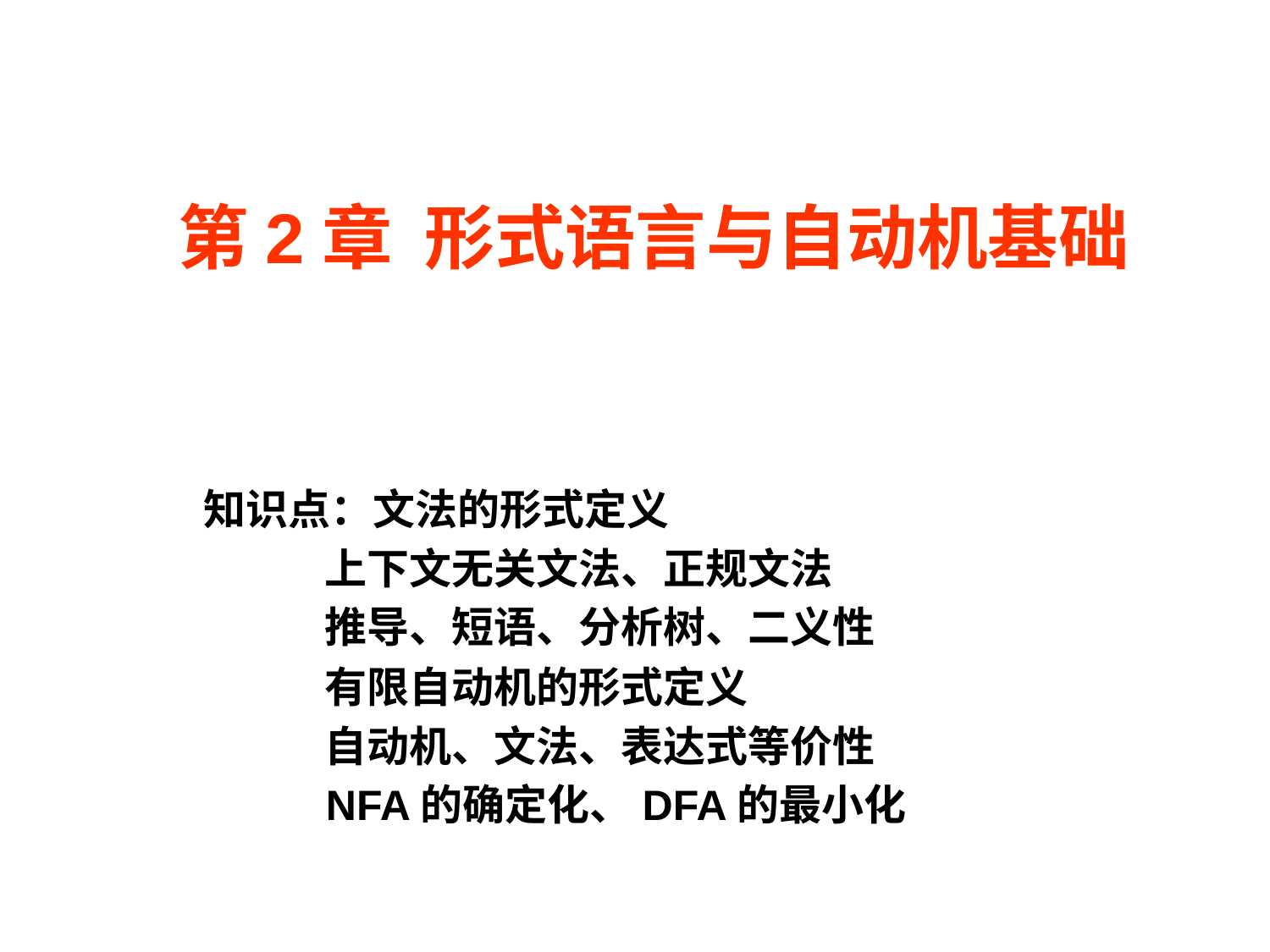

# 第2章  形式语言与自动机基础
知识点：文法的形式定义
     上下文无关文法、正规文法
     推导、短语、分析树、二义性
     有限自动机的形式定义
     自动机、文法、表达式等价性
     NFA的确定化、DFA的最小化